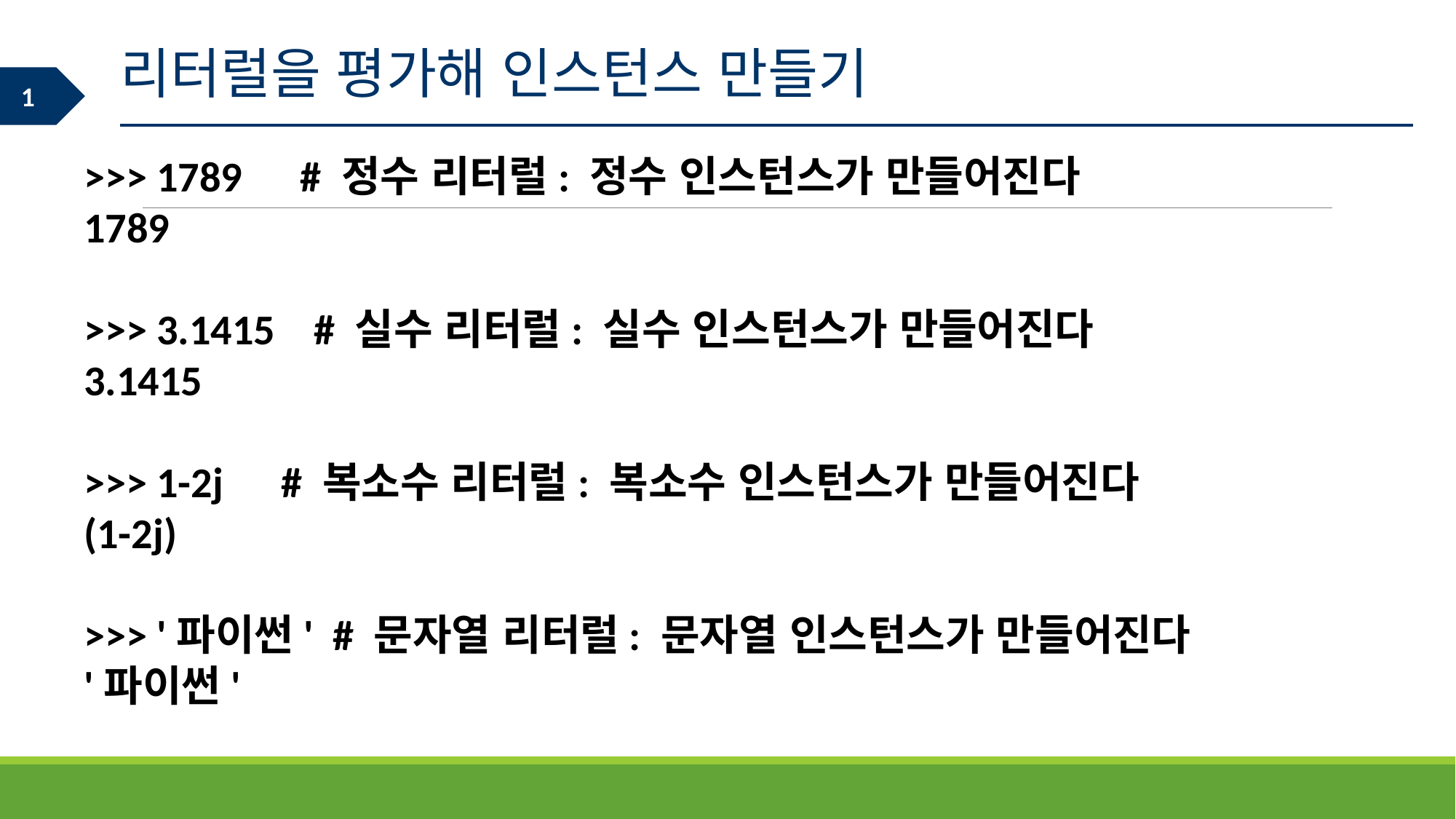

리터럴을 평가해 인스턴스 만들기
>>> 1789      # 정수 리터럴: 정수 인스턴스가 만들어진다
1789

>>> 3.1415    # 실수 리터럴: 실수 인스턴스가 만들어진다
3.1415

>>> 1-2j      # 복소수 리터럴: 복소수 인스턴스가 만들어진다
(1-2j)

>>> '파이썬'  # 문자열 리터럴: 문자열 인스턴스가 만들어진다
'파이썬'